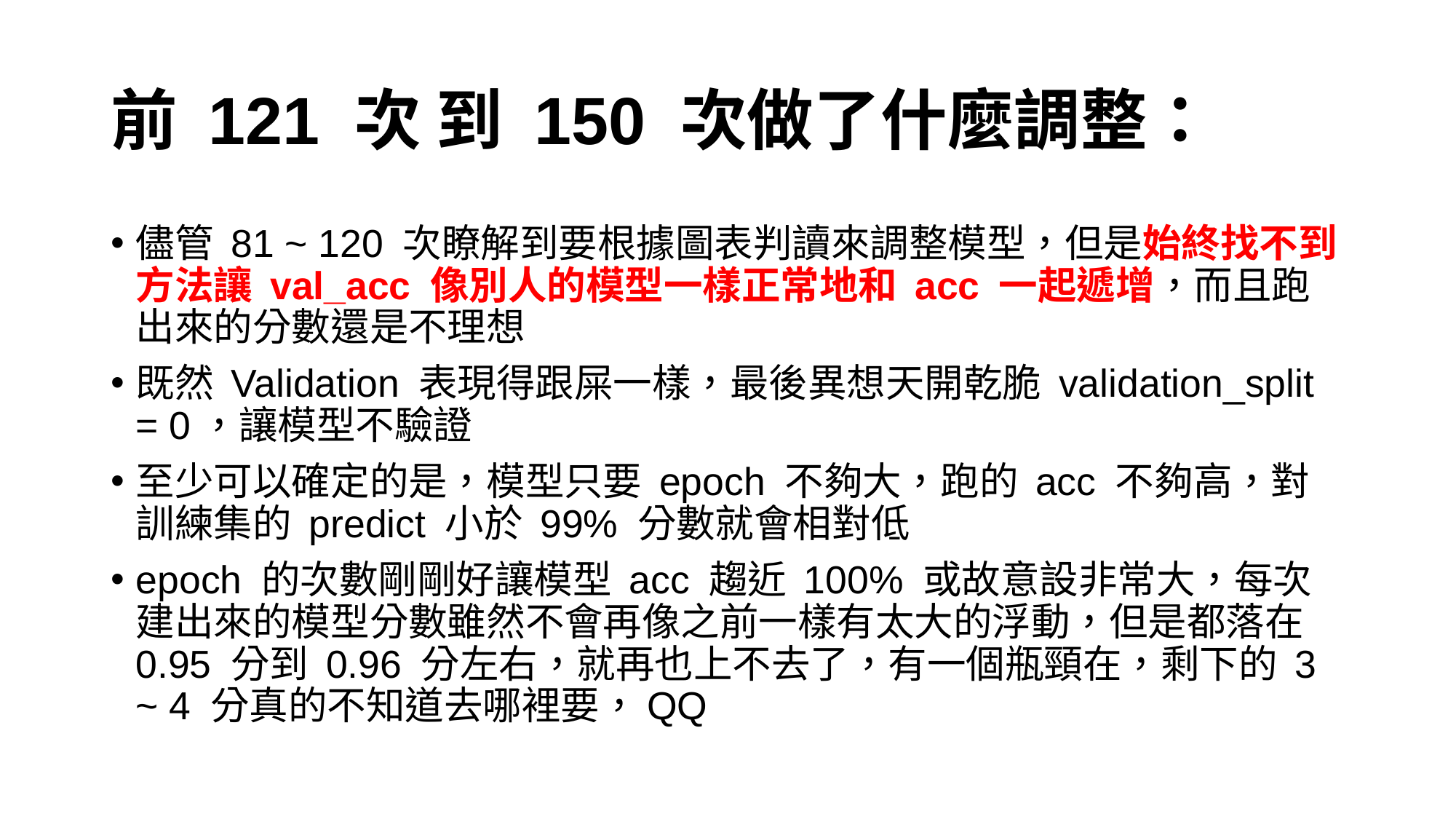

# 前 121 次 到 150 次做了什麼調整：
儘管 81 ~ 120 次瞭解到要根據圖表判讀來調整模型，但是始終找不到方法讓 val_acc 像別人的模型一樣正常地和 acc 一起遞增，而且跑出來的分數還是不理想
既然 Validation 表現得跟屎一樣，最後異想天開乾脆 validation_split = 0，讓模型不驗證
至少可以確定的是，模型只要 epoch 不夠大，跑的 acc 不夠高，對訓練集的 predict 小於 99% 分數就會相對低
epoch 的次數剛剛好讓模型 acc 趨近 100% 或故意設非常大，每次建出來的模型分數雖然不會再像之前一樣有太大的浮動，但是都落在 0.95 分到 0.96 分左右，就再也上不去了，有一個瓶頸在，剩下的 3 ~ 4 分真的不知道去哪裡要，QQ